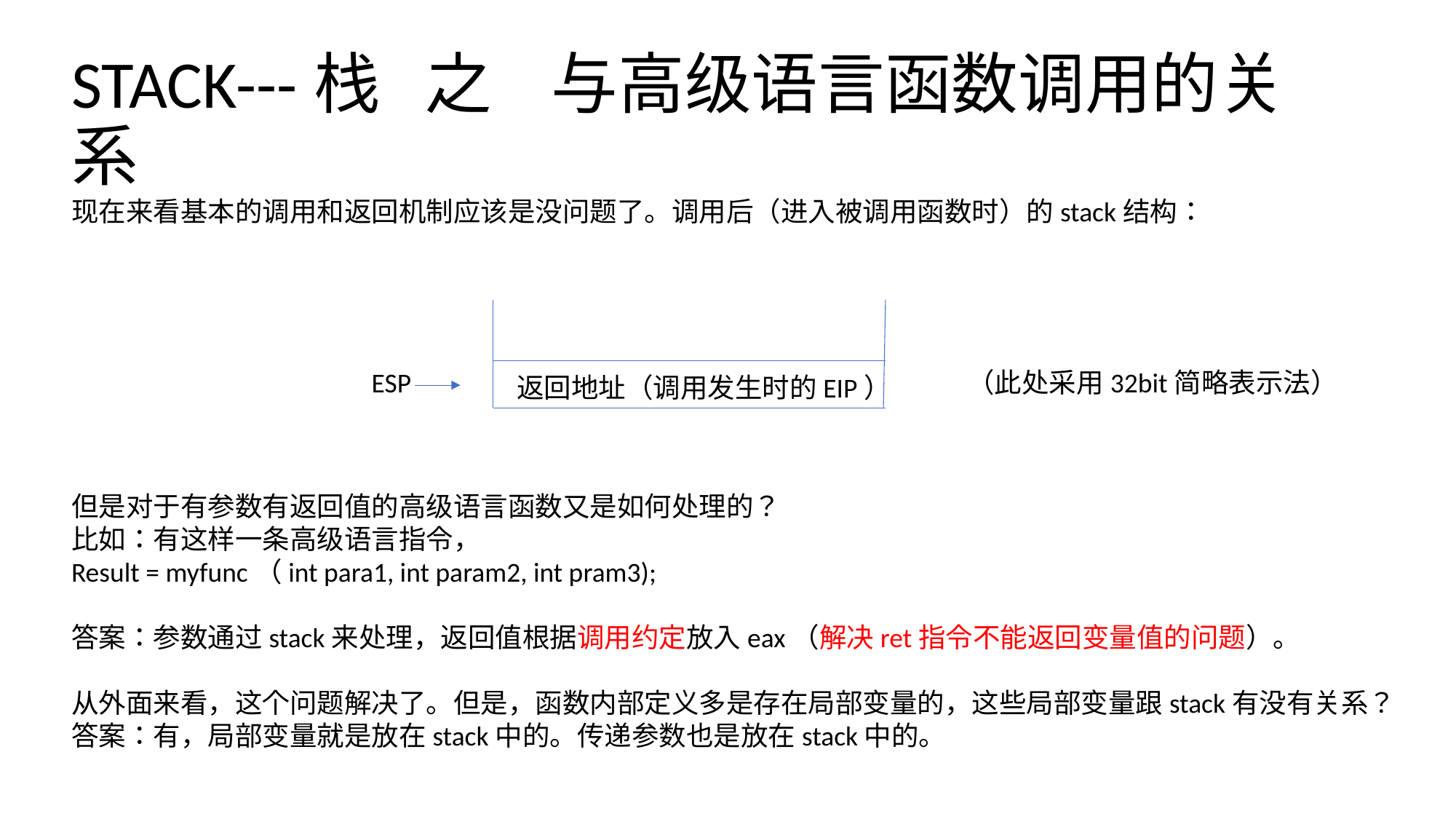

# STACK---栈   之    与高级语言函数调用的关系
现在来看基本的调用和返回机制应该是没问题了。调用后（进入被调用函数时）的stack结构：

但是对于有参数有返回值的高级语言函数又是如何处理的？
比如：有这样一条高级语言指令，
Result = myfunc（int para1, int param2, int pram3);

答案：参数通过stack来处理，返回值根据调用约定放入eax（解决ret指令不能返回变量值的问题）。

从外面来看，这个问题解决了。但是，函数内部定义多是存在局部变量的，这些局部变量跟stack有没有关系？
答案：有，局部变量就是放在stack中的。传递参数也是放在stack中的。
ESP
（此处采用32bit简略表示法）
返回地址（调用发生时的EIP）